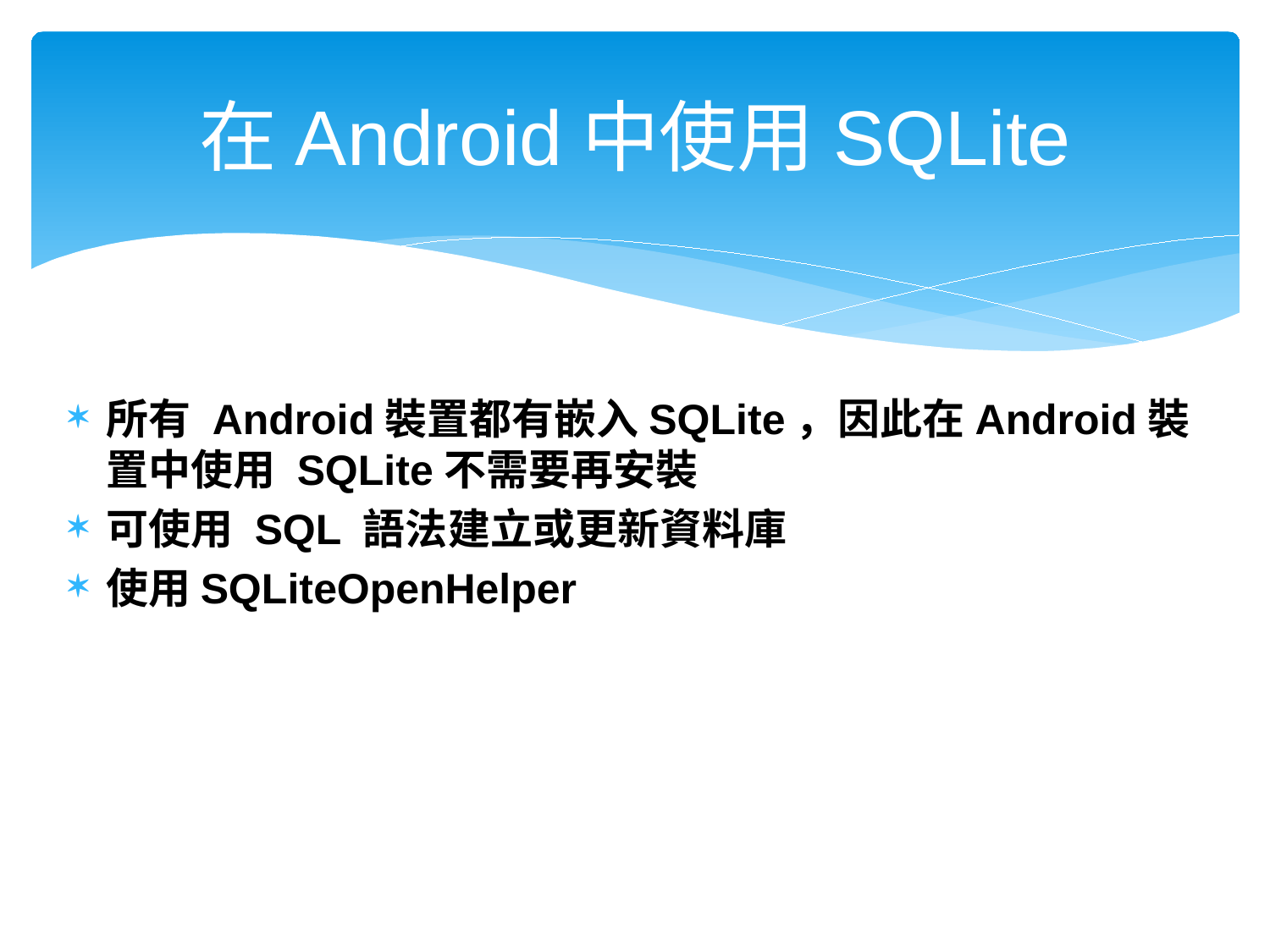

# 在Android中使用SQLite
所有 Android裝置都有嵌入SQLite，因此在Android裝置中使用 SQLite不需要再安裝
可使用 SQL 語法建立或更新資料庫
使用SQLiteOpenHelper